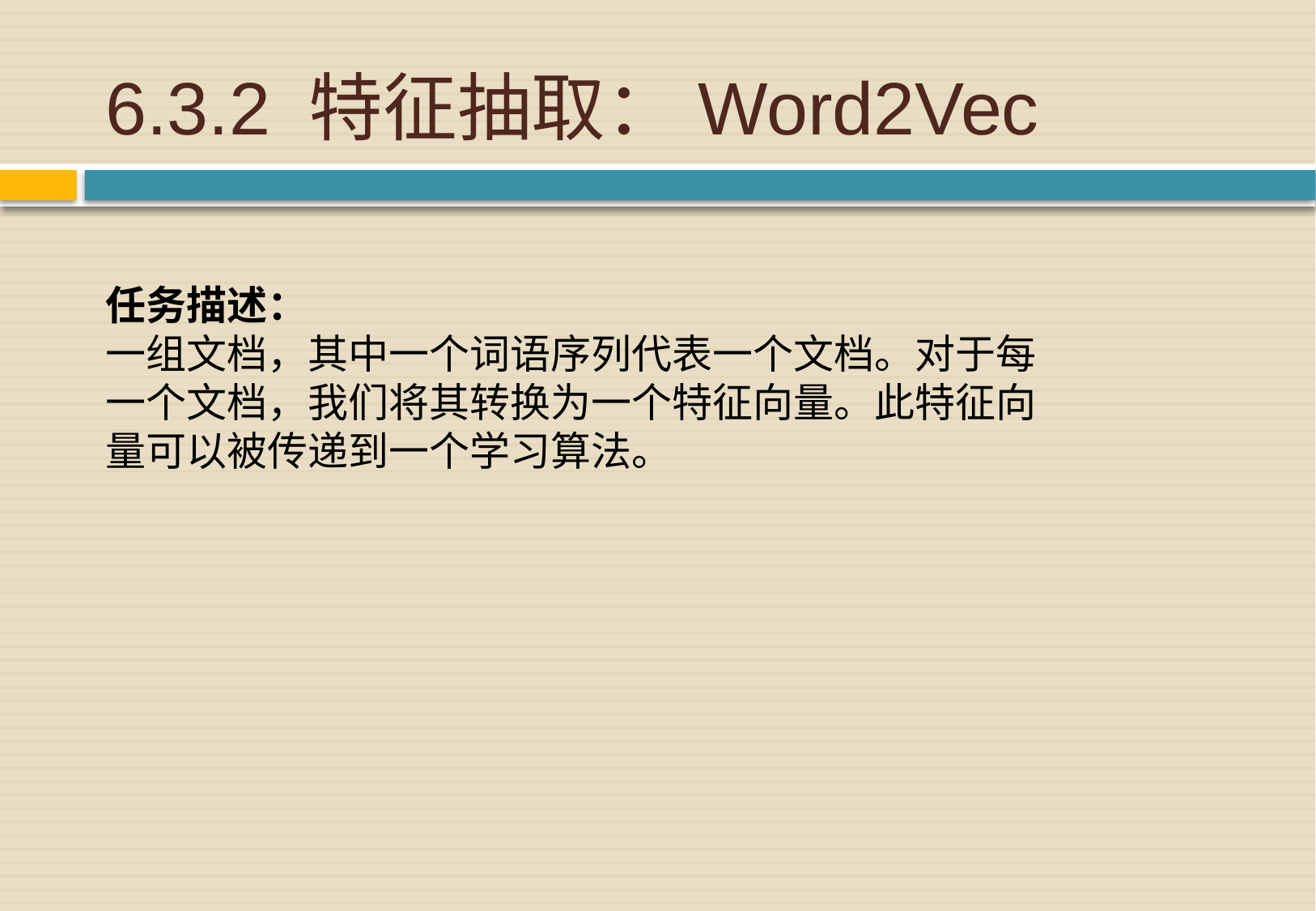

# 6.3.2 特征抽取：Word2Vec
任务描述：
一组文档，其中一个词语序列代表一个文档。对于每一个文档，我们将其转换为一个特征向量。此特征向量可以被传递到一个学习算法。